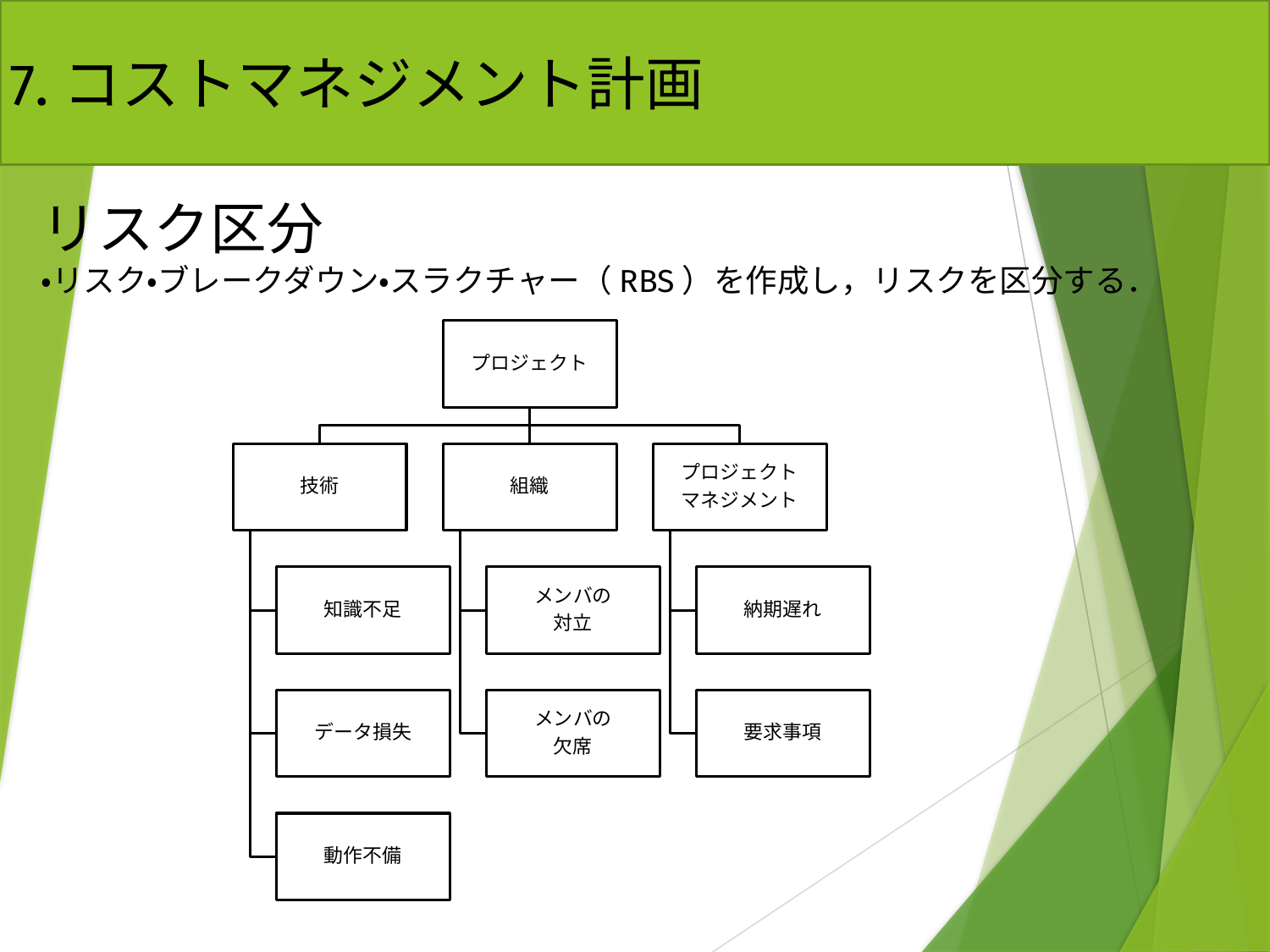

7.コストマネジメント計画
リスク区分
・リスク・ブレークダウン・スラクチャー（RBS）を作成し，リスクを区分する．

プロジェクト
技術
知識不足
データ損失
動作不備
組織
メンバの
対立
メンバの
欠席
プロジェクト
マネジメント
納期遅れ
要求事項